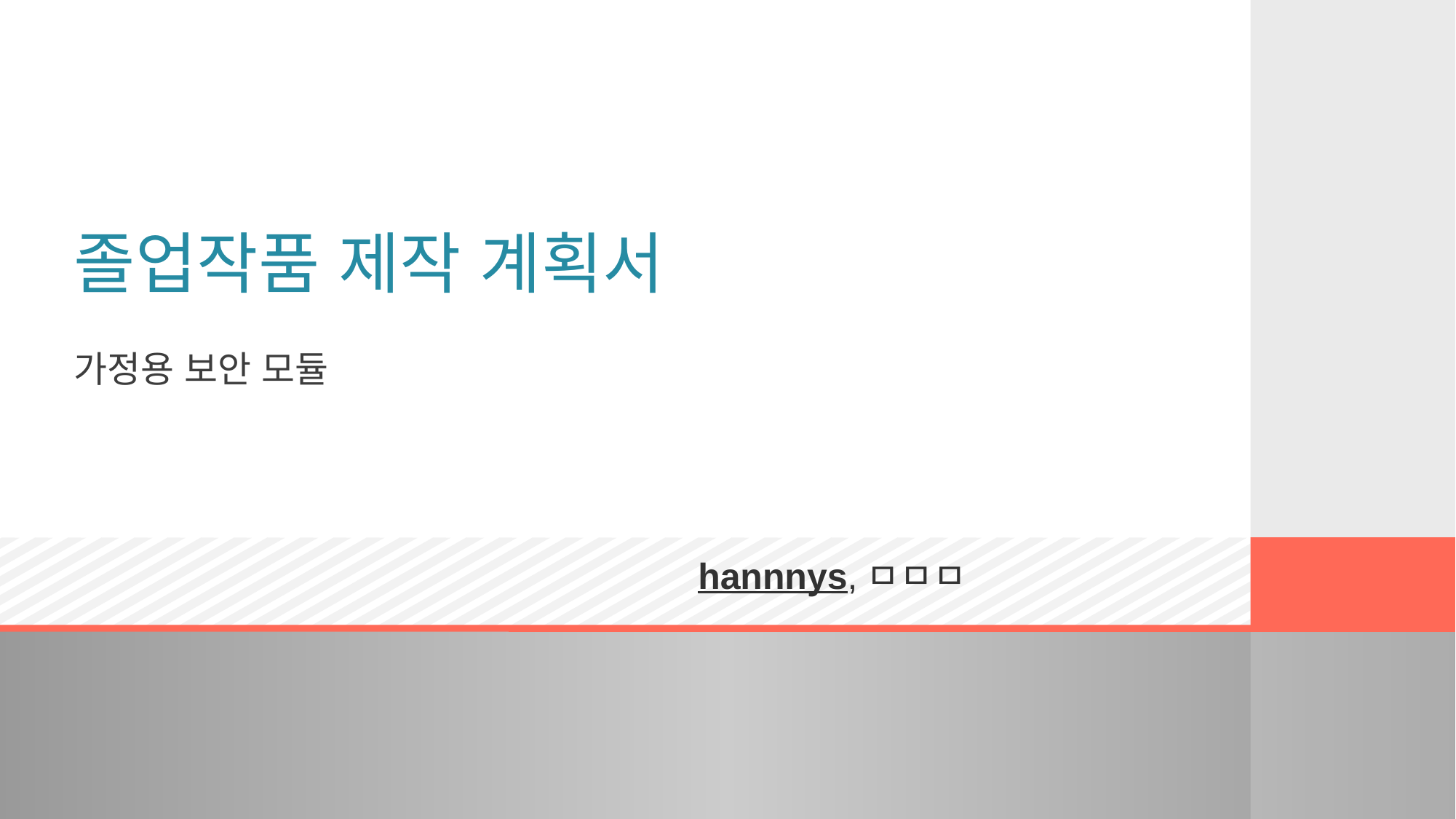

# 졸업작품 제작 계획서
가정용 보안 모듈
hannnys,ㅁㅁㅁ